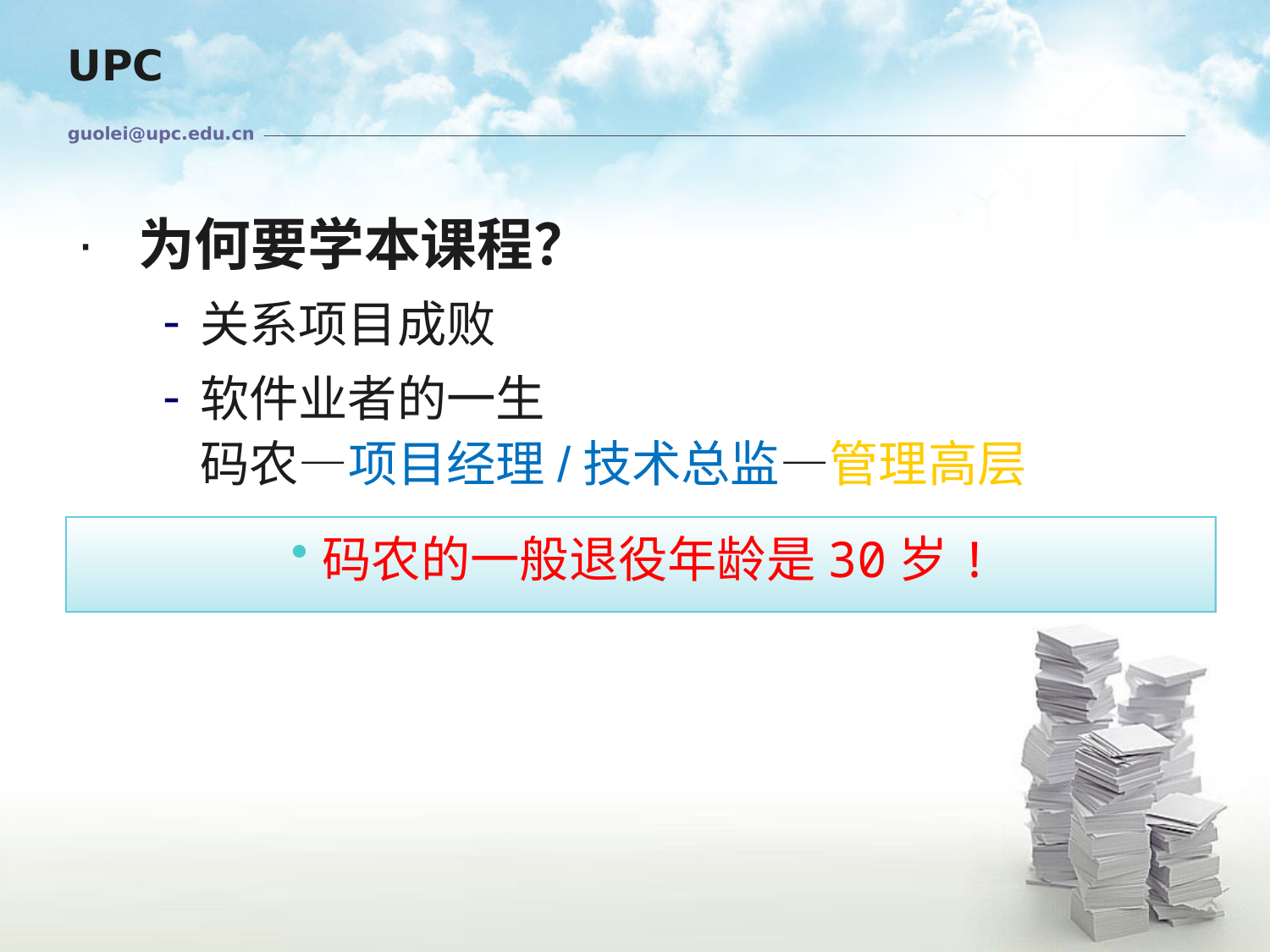

guolei@upc.edu.cn
为何要学本课程？
关系项目成败
软件业者的一生
码农—项目经理/技术总监—管理高层

码农的一般退役年龄是30岁!